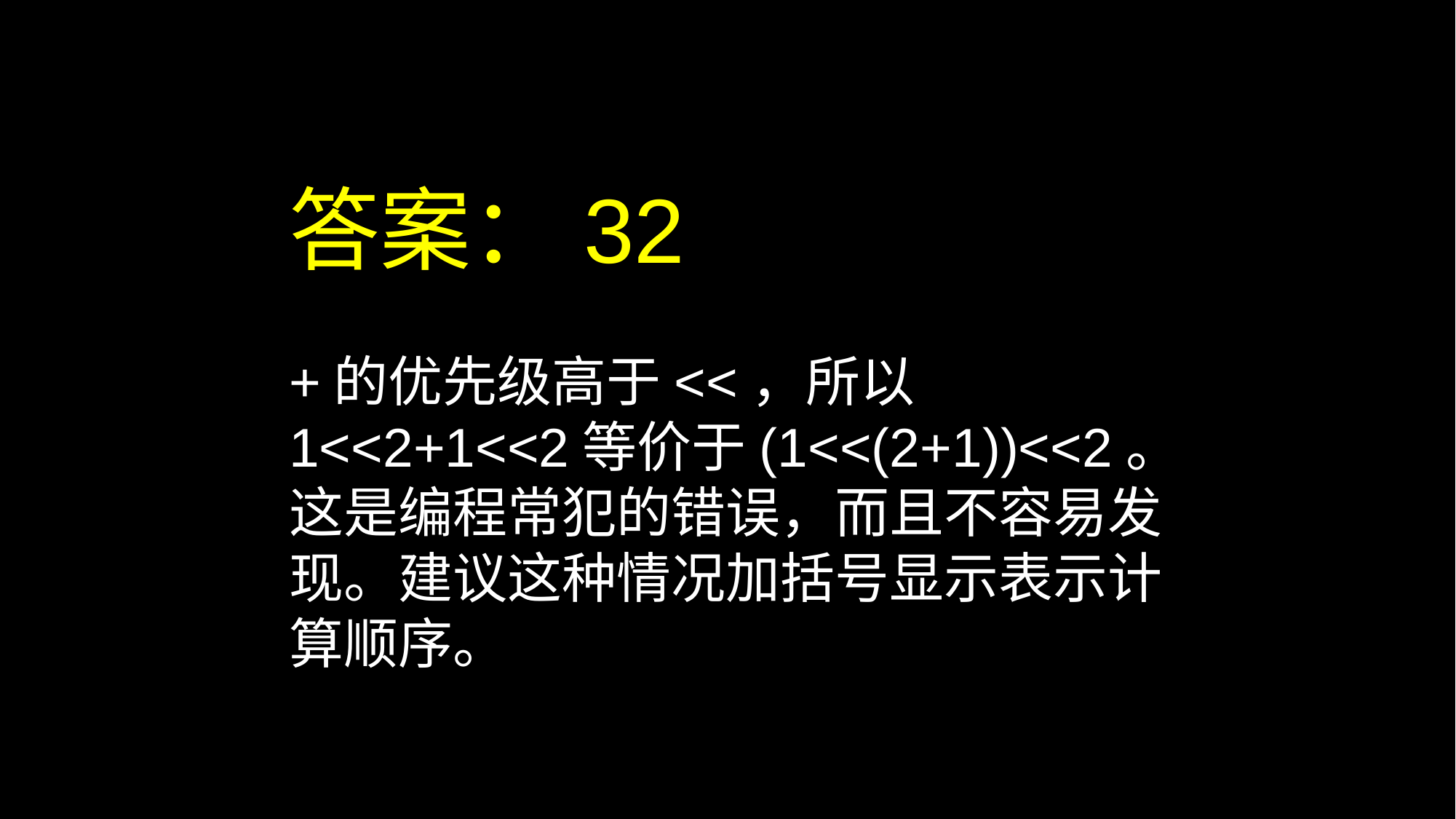

答案：32

+的优先级高于<<，所以1<<2+1<<2等价于(1<<(2+1))<<2。这是编程常犯的错误，而且不容易发现。建议这种情况加括号显示表示计算顺序。